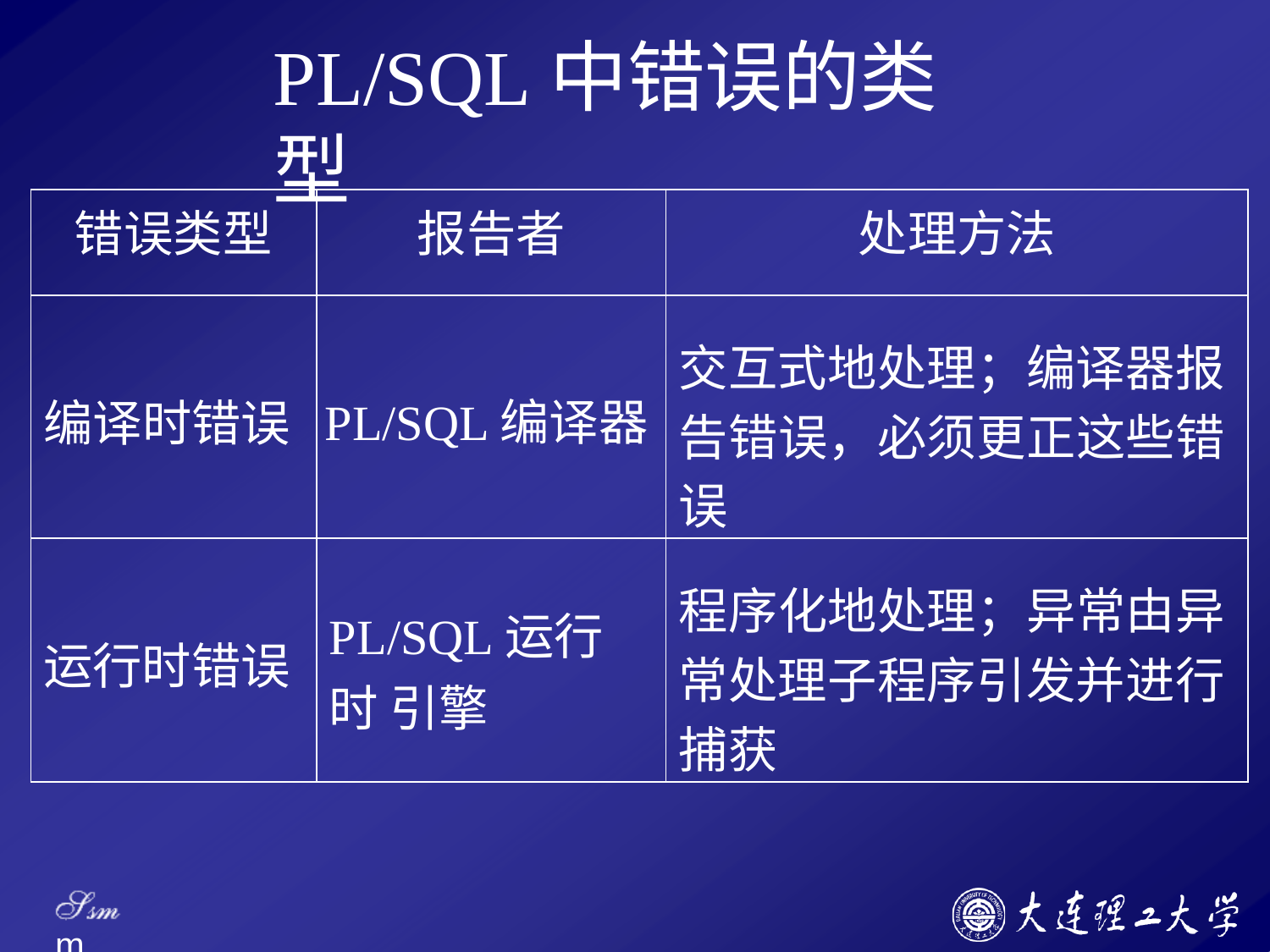

# PL/SQL中错误的类型
| 错误类型 | 报告者 | 处理方法 |
| --- | --- | --- |
| 编译时错误 | PL/SQL编译器 | 交互式地处理；编译器报 告错误，必须更正这些错 误 |
| 运行时错误 | PL/SQL运行时 引擎 | 程序化地处理；异常由异 常处理子程序引发并进行 捕获 |

Ssm